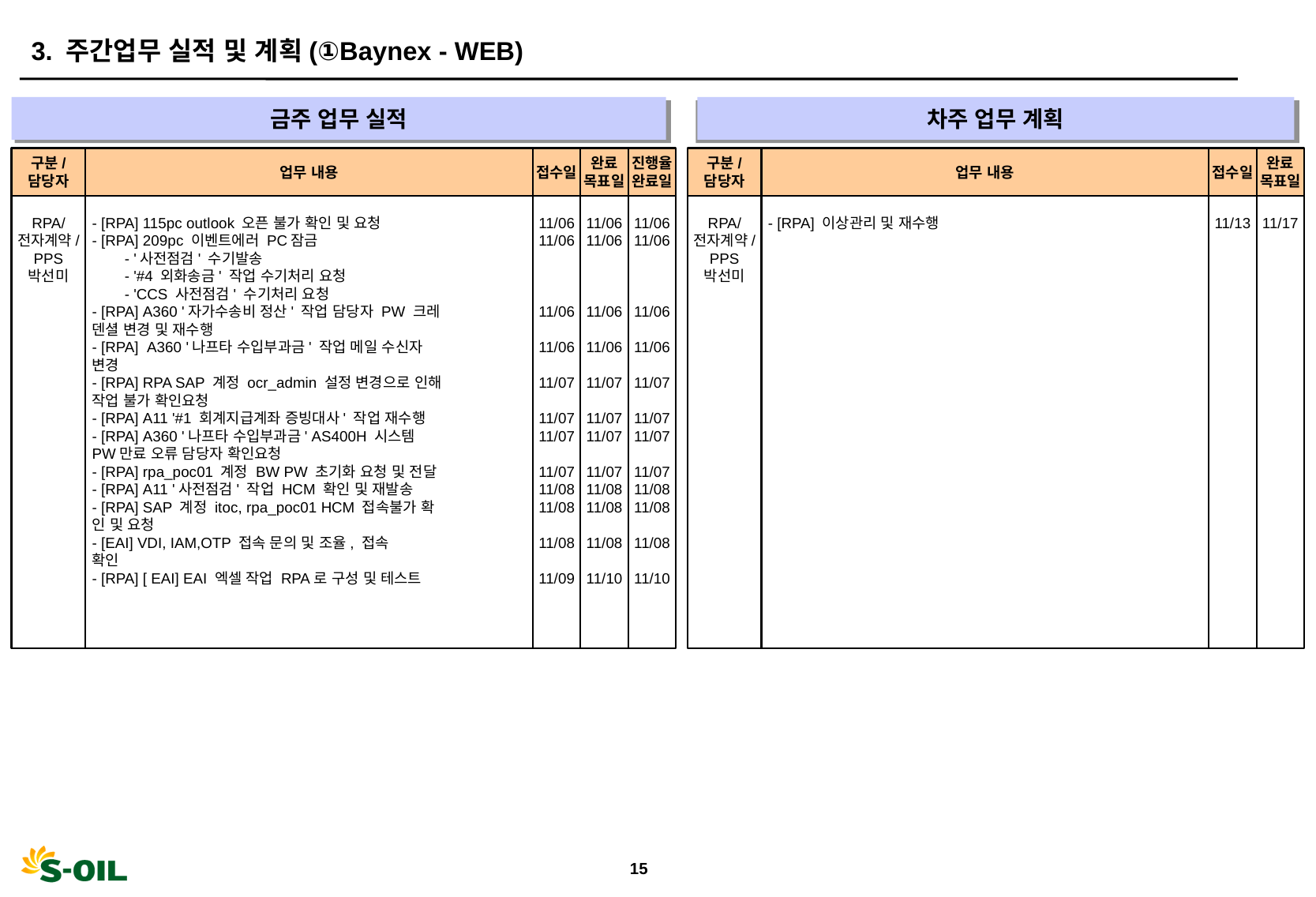

3. 주간업무 실적 및 계획(①Baynex - WEB)
금주 업무 실적
차주 업무 계획
" "
" "
구분/
담당자
업무 내용
접수일
완료
목표일
진행율
완료일
구분/
담당자
업무 내용
접수일
완료
목표일
RPA/
전자계약/
PPS
박선미

- [RPA] 115pc outlook 오픈 불가 확인 및 요청
- [RPA] 209pc 이벤트에러 PC잠금
       - '사전점검' 수기발송
       - '#4 외화송금' 작업 수기처리 요청
       - 'CCS 사전점검' 수기처리 요청
- [RPA] A360 '자가수송비 정산' 작업 담당자 PW 크레
덴셜 변경 및 재수행
- [RPA]  A360 '나프타 수입부과금' 작업 메일 수신자
변경
- [RPA] RPA SAP 계정 ocr_admin 설정 변경으로 인해
작업 불가 확인요청
- [RPA] A11 '#1 회계지급계좌 증빙대사' 작업 재수행
- [RPA] A360 '나프타 수입부과금' AS400H 시스템
PW만료 오류 담당자 확인요청
- [RPA] rpa_poc01 계정 BW PW 초기화 요청 및 전달
- [RPA] A11 '사전점검' 작업 HCM 확인 및 재발송
- [RPA] SAP 계정 itoc, rpa_poc01 HCM 접속불가 확
인 및 요청
- [EAI] VDI, IAM,OTP 접속 문의 및 조율, 접속
확인
- [RPA] [ EAI] EAI 엑셀 작업 RPA로 구성 및 테스트
11/06
11/06
11/06
11/06
11/07
11/07
11/07
11/07
11/08
11/08
11/08
11/09
11/06
11/06
11/06
11/06
11/07
11/07
11/07
11/07
11/08
11/08
11/08
11/10
11/06
11/06
11/06
11/06
11/07
11/07
11/07
11/07
11/08
11/08
11/08
11/10
RPA/
전자계약/
PPS
박선미

- [RPA] 이상관리 및 재수행
11/13
11/17